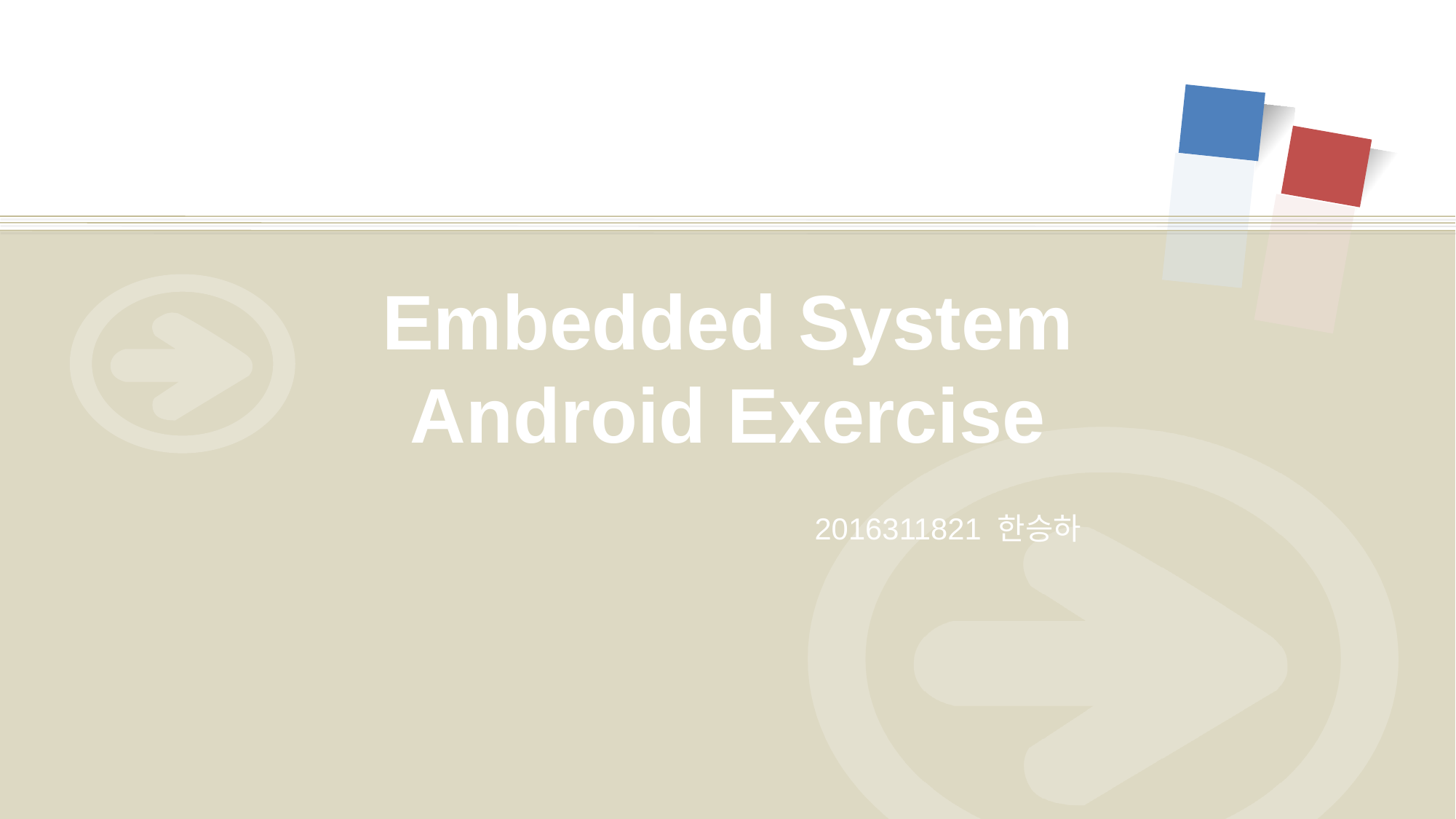

# Embedded System Android Exercise
2016311821 한승하